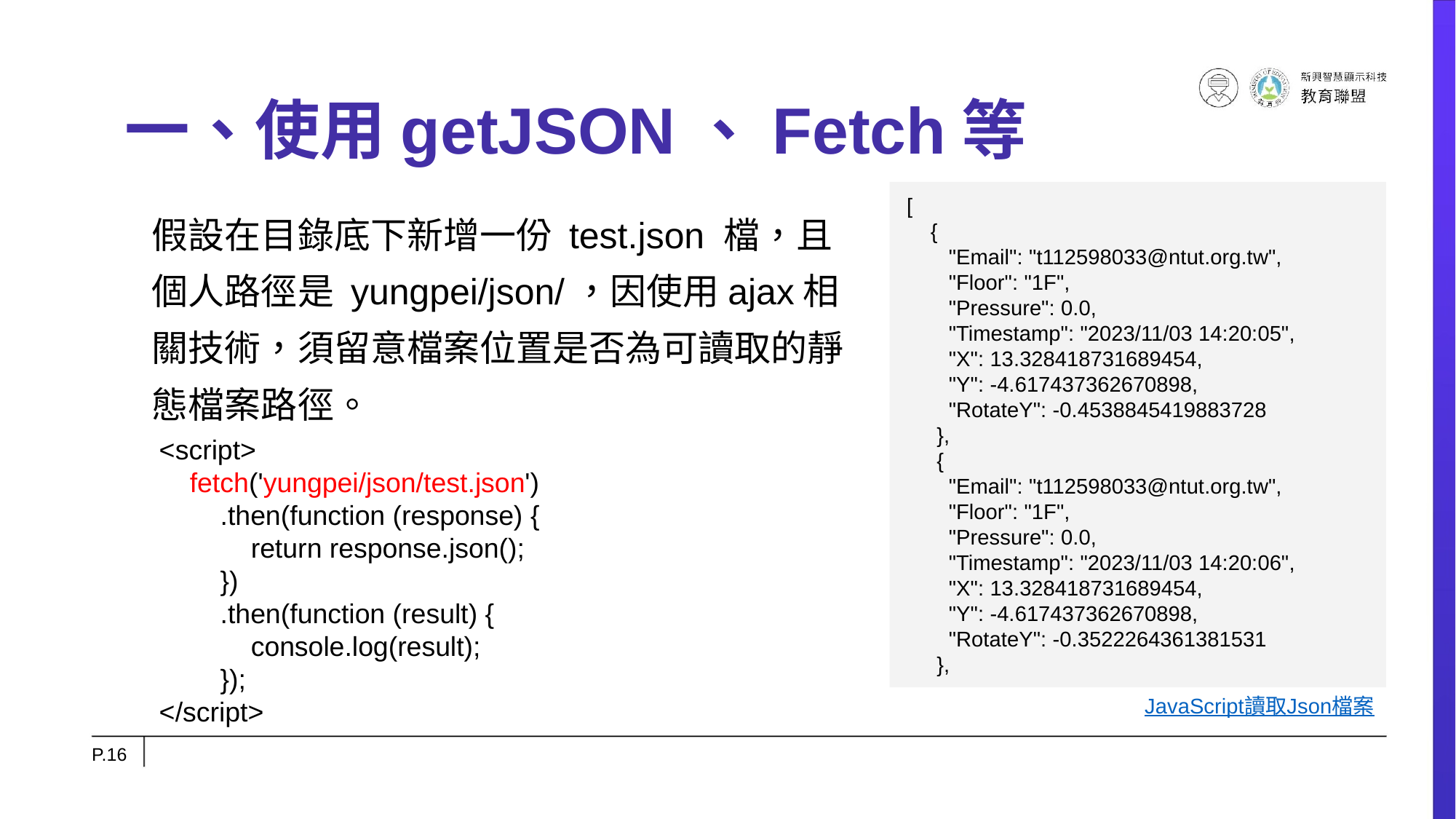

# 一、使用getJSON、Fetch等
 [
     {
        "Email": "t112598033@ntut.org.tw",
        "Floor": "1F",
        "Pressure": 0.0,
        "Timestamp": "2023/11/03 14:20:05",
        "X": 13.328418731689454,
        "Y": -4.617437362670898,
        "RotateY": -0.4538845419883728
      },
      {
        "Email": "t112598033@ntut.org.tw",
        "Floor": "1F",
        "Pressure": 0.0,
        "Timestamp": "2023/11/03 14:20:06",
        "X": 13.328418731689454,
        "Y": -4.617437362670898,
        "RotateY": -0.3522264361381531
      },
假設在目錄底下新增一份 test.json 檔，且個人路徑是 yungpei/json/，因使用ajax相關技術，須留意檔案位置是否為可讀取的靜態檔案路徑。
<script>
    fetch('yungpei/json/test.json')
        .then(function (response) {
            return response.json();
        })
        .then(function (result) {
            console.log(result);
        });
</script>
JavaScript讀取Json檔案
P.16